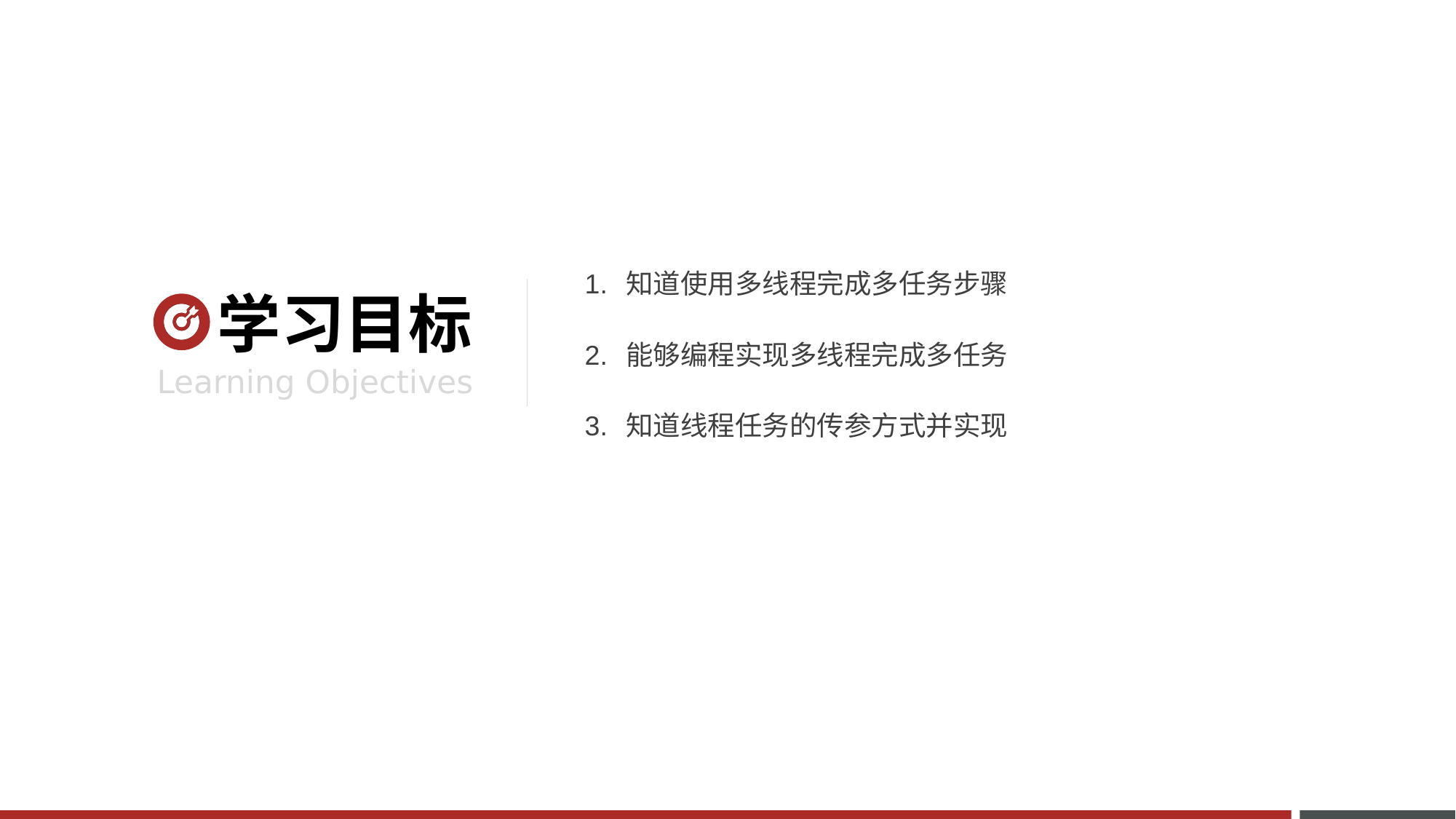

知道使用多线程完成多任务步骤
能够编程实现多线程完成多任务
知道线程任务的传参方式并实现